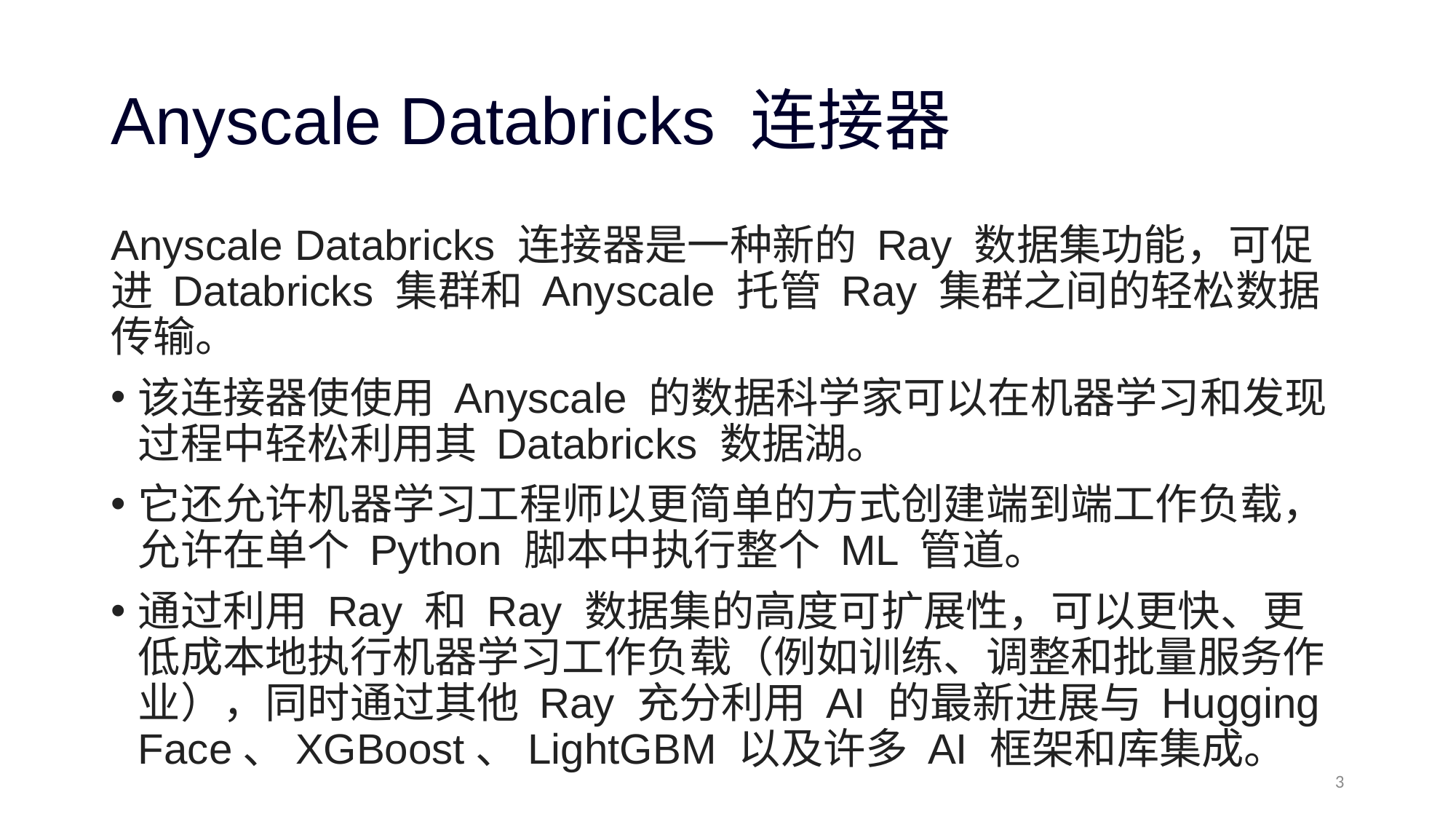

# Anyscale Databricks 连接器
Anyscale Databricks 连接器是一种新的 Ray 数据集功能，可促进 Databricks 集群和 Anyscale 托管 Ray 集群之间的轻松数据传输。
该连接器使使用 Anyscale 的数据科学家可以在机器学习和发现过程中轻松利用其 Databricks 数据湖。
它还允许机器学习工程师以更简单的方式创建端到端工作负载，允许在单个 Python 脚本中执行整个 ML 管道。
通过利用 Ray 和 Ray 数据集的高度可扩展性，可以更快、更低成本地执行机器学习工作负载（例如训练、调整和批量服务作业），同时通过其他 Ray 充分利用 AI 的最新进展与 Hugging Face、XGBoost、LightGBM 以及许多 AI 框架和库集成。
3